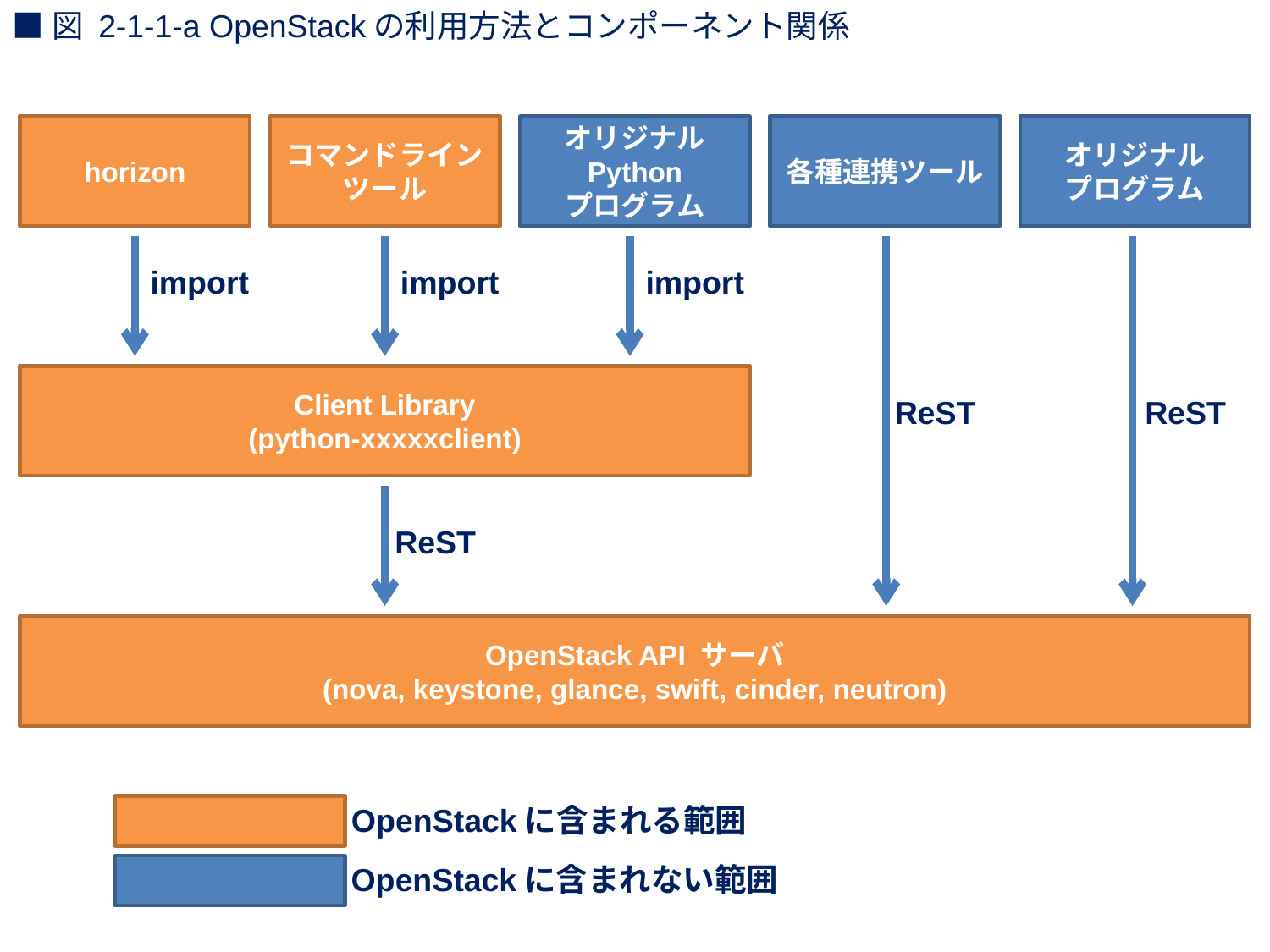

■図 2-1-1-a OpenStackの利用方法とコンポーネント関係
horizon
コマンドライン
ツール
オリジナル
Python
プログラム
各種連携ツール
オリジナル
プログラム
import
import
import
Client Library
(python-xxxxxclient)
ReST
ReST
ReST
OpenStack API サーバ
(nova, keystone, glance, swift, cinder, neutron)
OpenStackに含まれる範囲

OpenStackに含まれない範囲